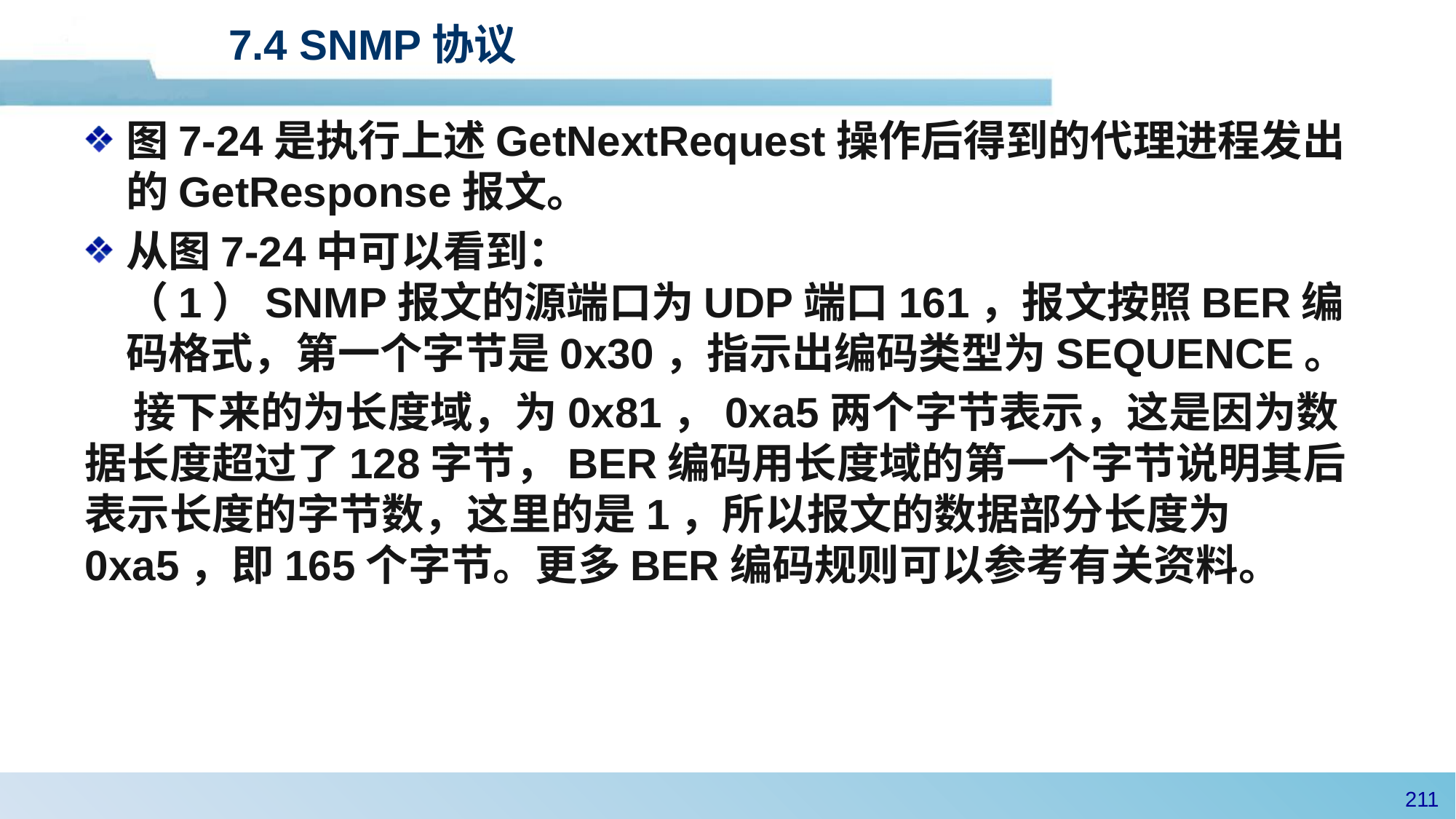

# 7.4 SNMP协议
图7-24是执行上述GetNextRequest操作后得到的代理进程发出的GetResponse报文。
从图7-24中可以看到：
（1）SNMP报文的源端口为UDP端口161，报文按照BER编码格式，第一个字节是0x30，指示出编码类型为SEQUENCE。
    接下来的为长度域，为0x81，0xa5两个字节表示，这是因为数据长度超过了128字节，BER编码用长度域的第一个字节说明其后表示长度的字节数，这里的是1，所以报文的数据部分长度为0xa5，即165个字节。更多BER编码规则可以参考有关资料。
211